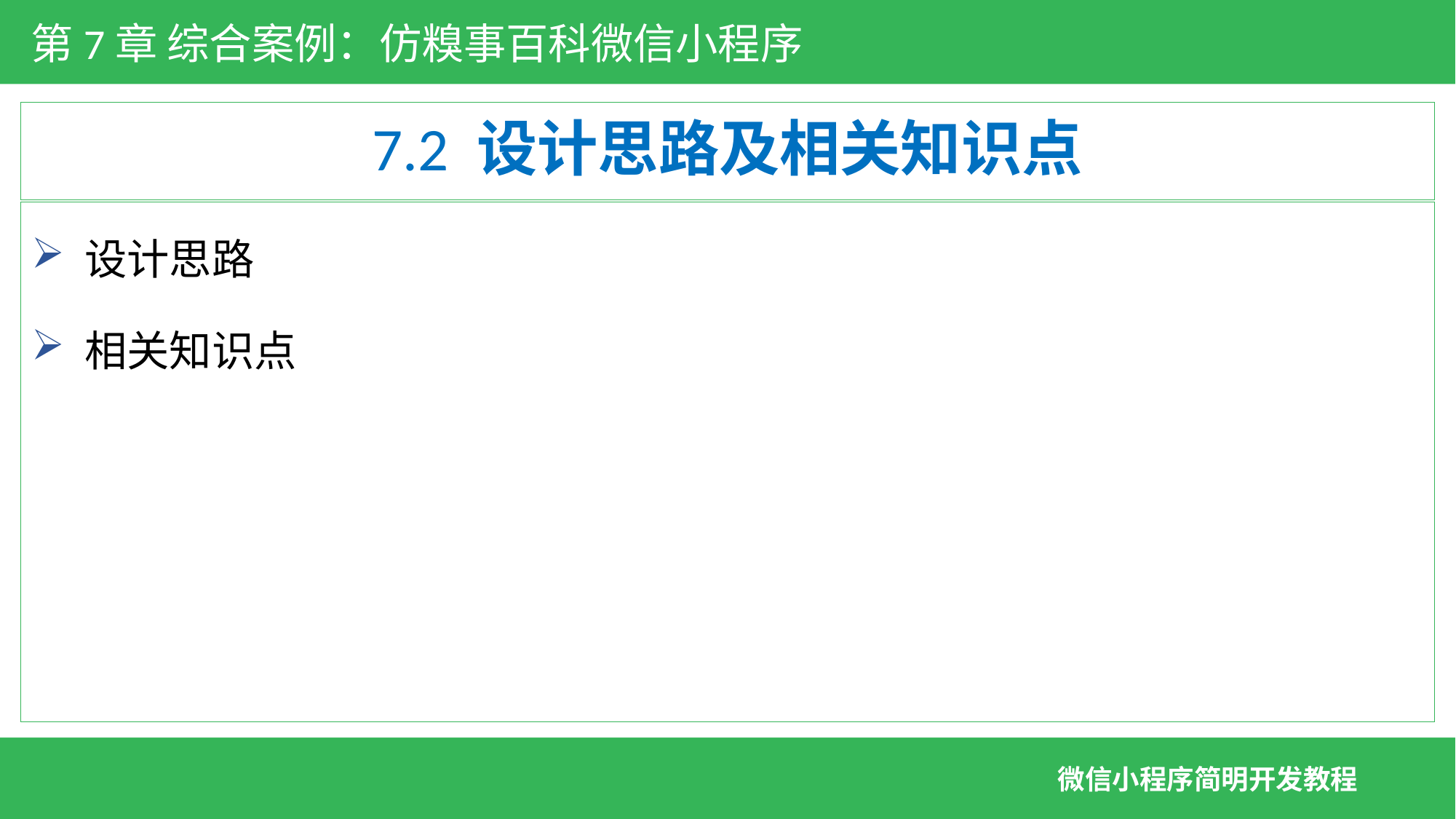

第7章 综合案例：仿糗事百科微信小程序

# 7.2 设计思路及相关知识点
 设计思路
 相关知识点

微信小程序简明开发教程